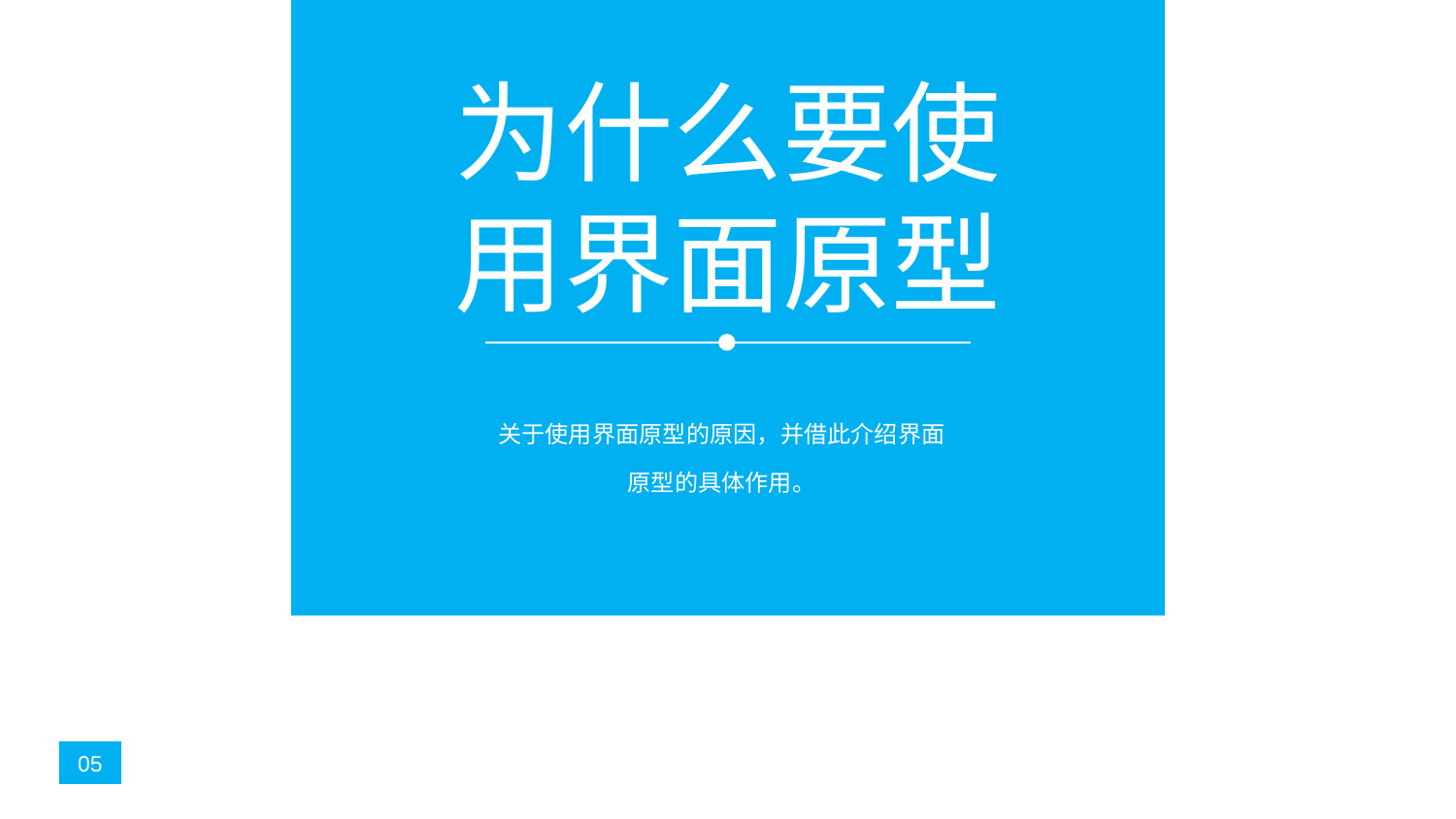

为什么要使用界面原型

关于使用界面原型的原因，并借此介绍界面原型的具体作用。
05